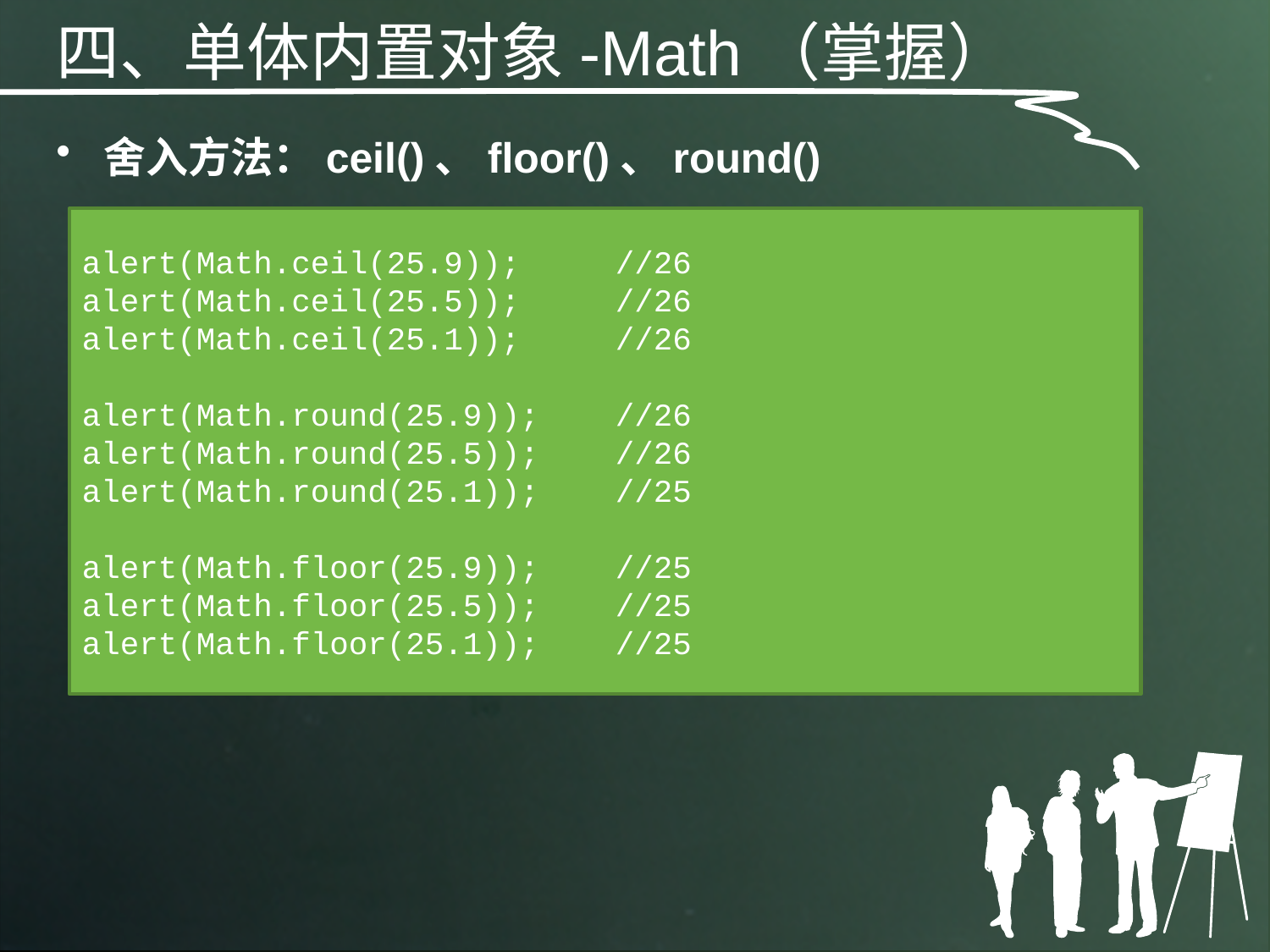

四、单体内置对象-Math（掌握）

舍入方法：ceil()、floor()、round()

alert(Math.ceil(25.9));     //26
alert(Math.ceil(25.5));     //26
alert(Math.ceil(25.1));     //26

alert(Math.round(25.9));    //26
alert(Math.round(25.5));    //26
alert(Math.round(25.1));    //25

alert(Math.floor(25.9));    //25
alert(Math.floor(25.5));    //25
alert(Math.floor(25.1));    //25